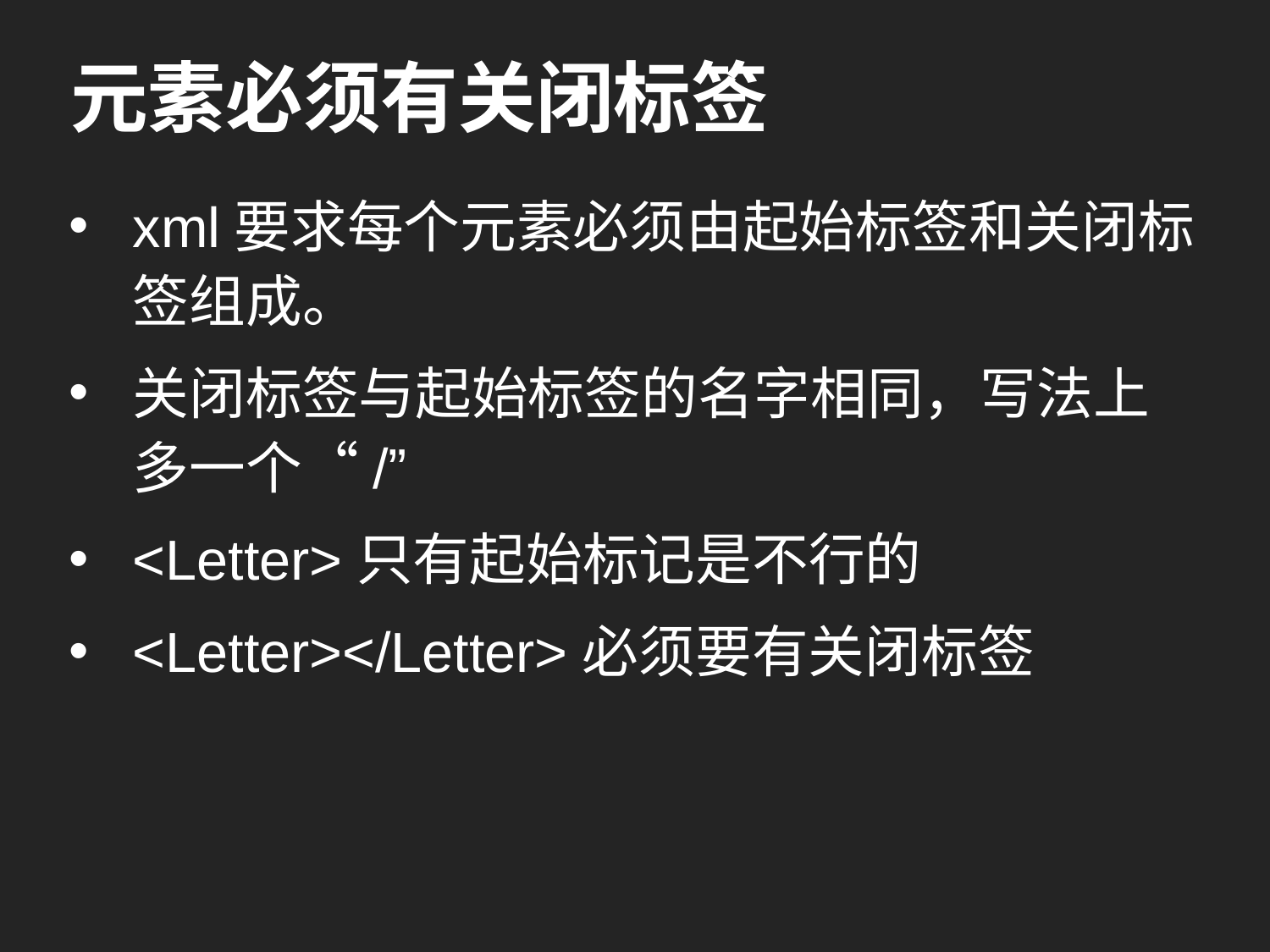

# 元素必须有关闭标签
xml要求每个元素必须由起始标签和关闭标签组成。
关闭标签与起始标签的名字相同，写法上多一个“/”
<Letter>只有起始标记是不行的
<Letter></Letter>必须要有关闭标签